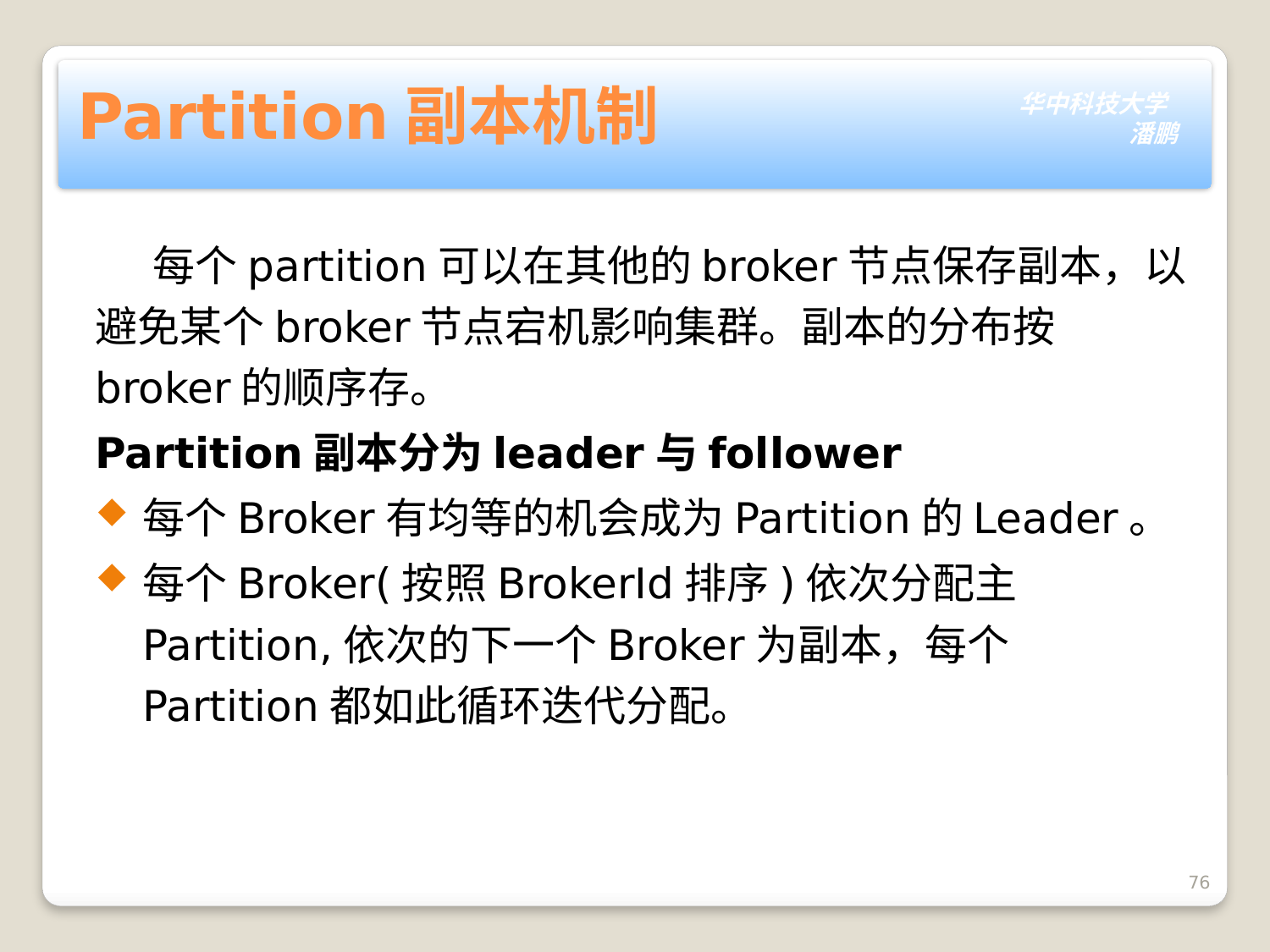

# Partition副本机制
     每个partition可以在其他的broker节点保存副本，以避免某个broker节点宕机影响集群。副本的分布按broker的顺序存。
Partition副本分为leader与follower
每个Broker有均等的机会成为Partition的Leader。
每个Broker(按照BrokerId排序)依次分配主Partition,依次的下一个Broker为副本，每个Partition都如此循环迭代分配。
76